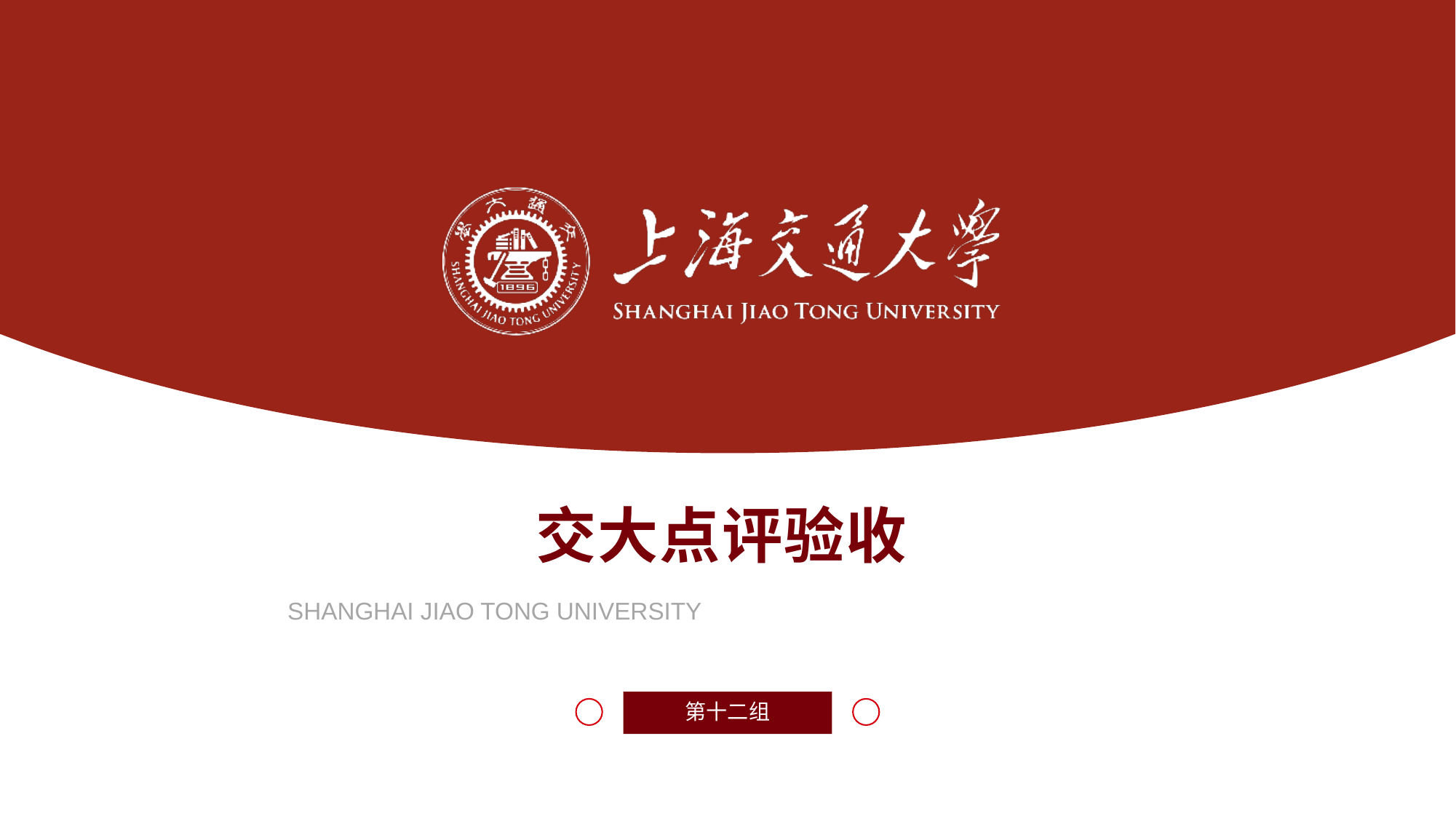

# 交大点评验收
SHANGHAI JIAO TONG UNIVERSITY
第十二组